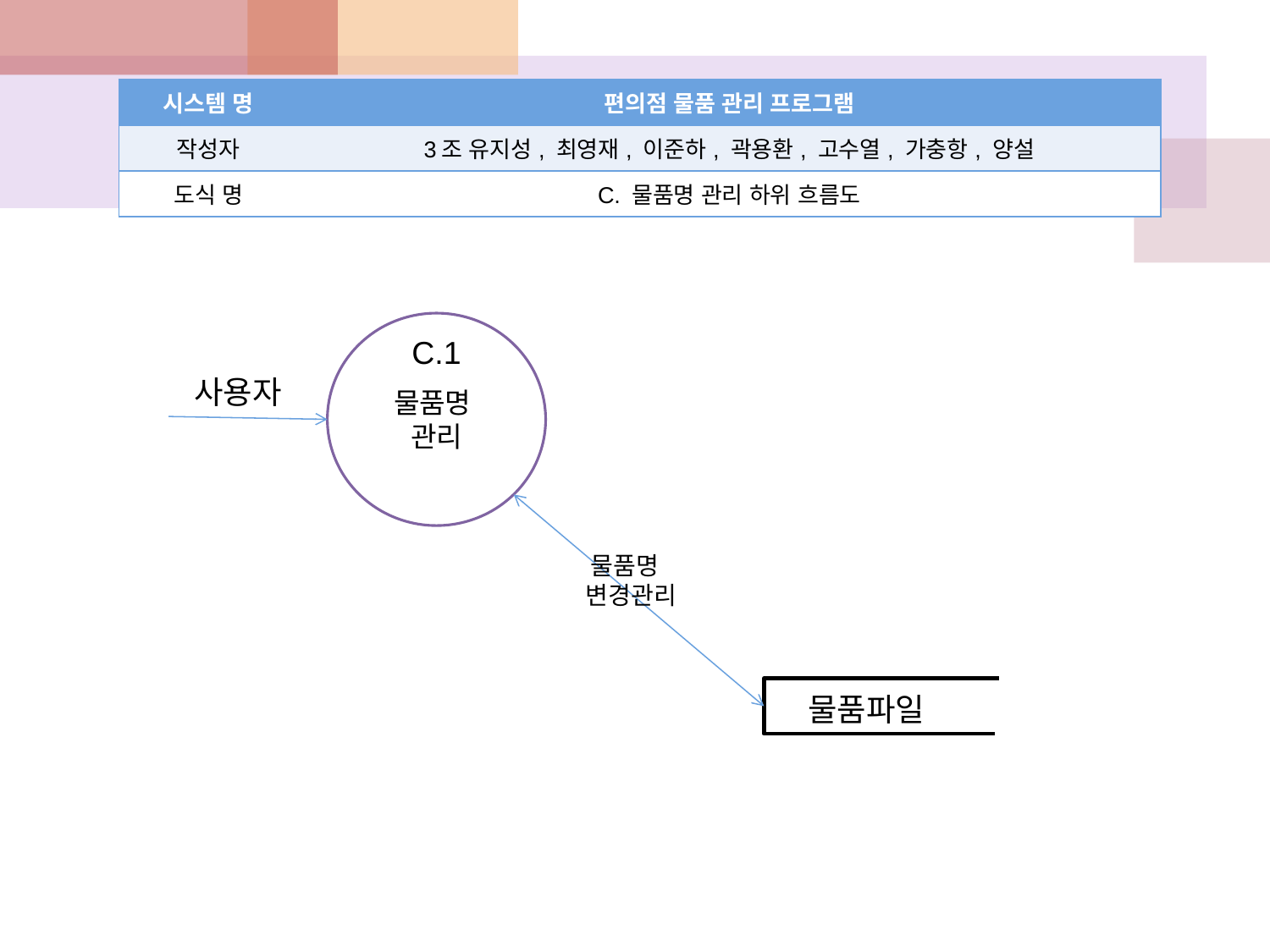

| 시스템 명 | 편의점 물품 관리 프로그램 |
| --- | --- |
| 작성자 | 3조 유지성, 최영재, 이준하, 곽용환, 고수열, 가충항, 양설 |
| 도식 명 | C. 물품명 관리 하위 흐름도 |
물품명
관리
C.1
사용자
물품명
 변경관리

물품파일